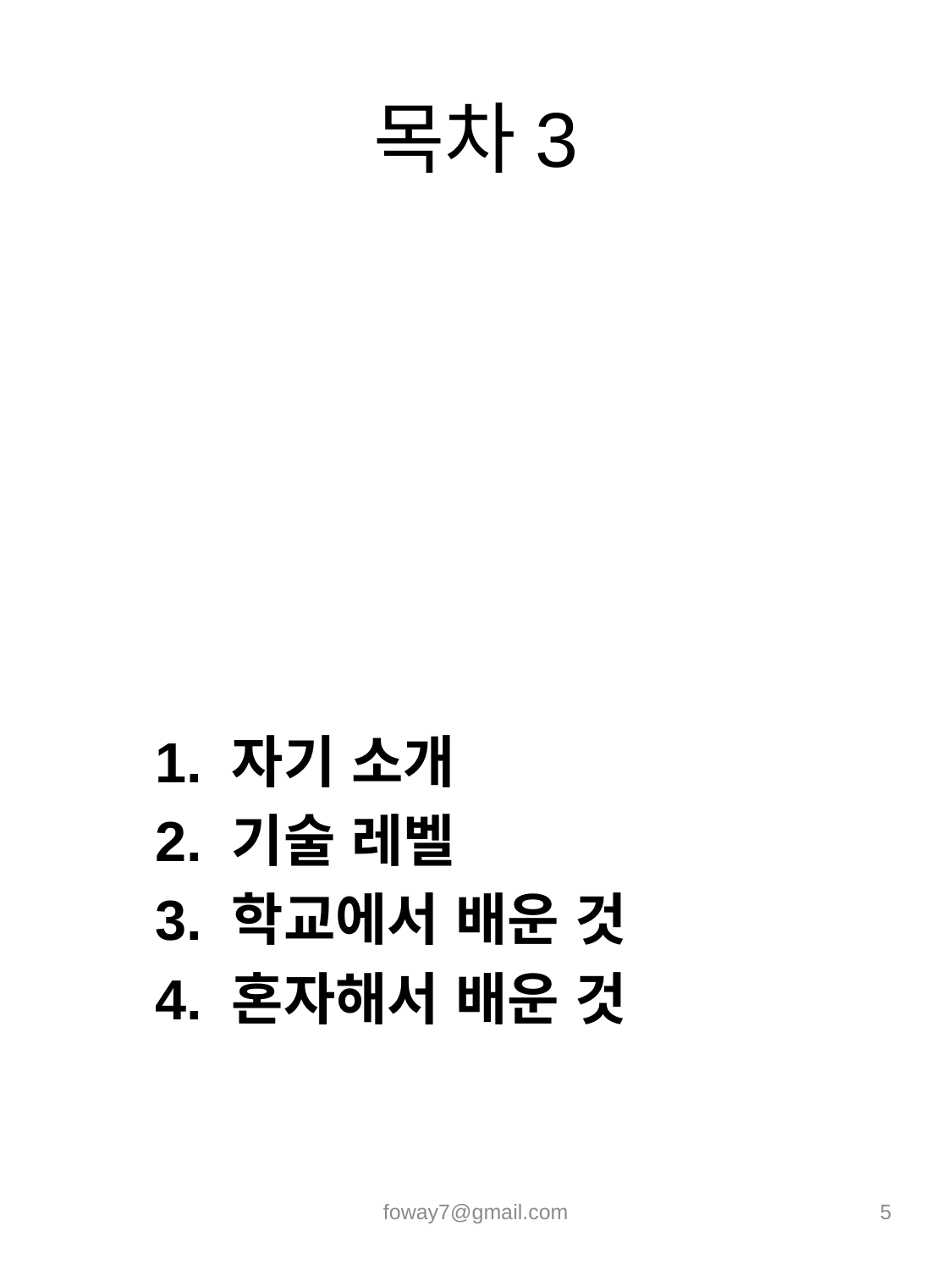

# 목차3
1. 자기 소개
2. 기술 레벨
3. 학교에서 배운 것
4. 혼자해서 배운 것
foway7@gmail.com
5